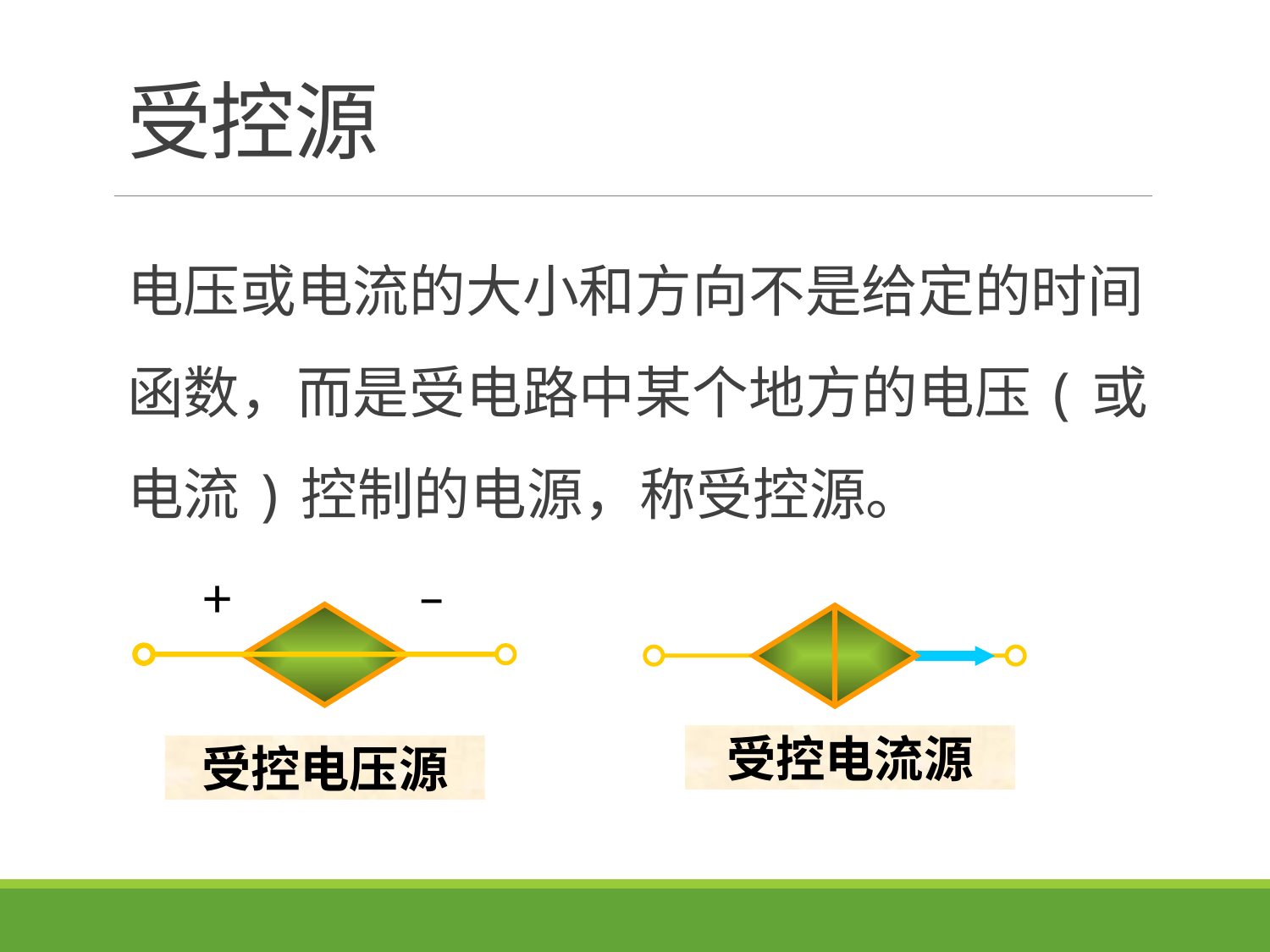

# 受控源
电压或电流的大小和方向不是给定的时间函数，而是受电路中某个地方的电压(或电流)控制的电源，称受控源。
+
–

受控电流源
受控电压源